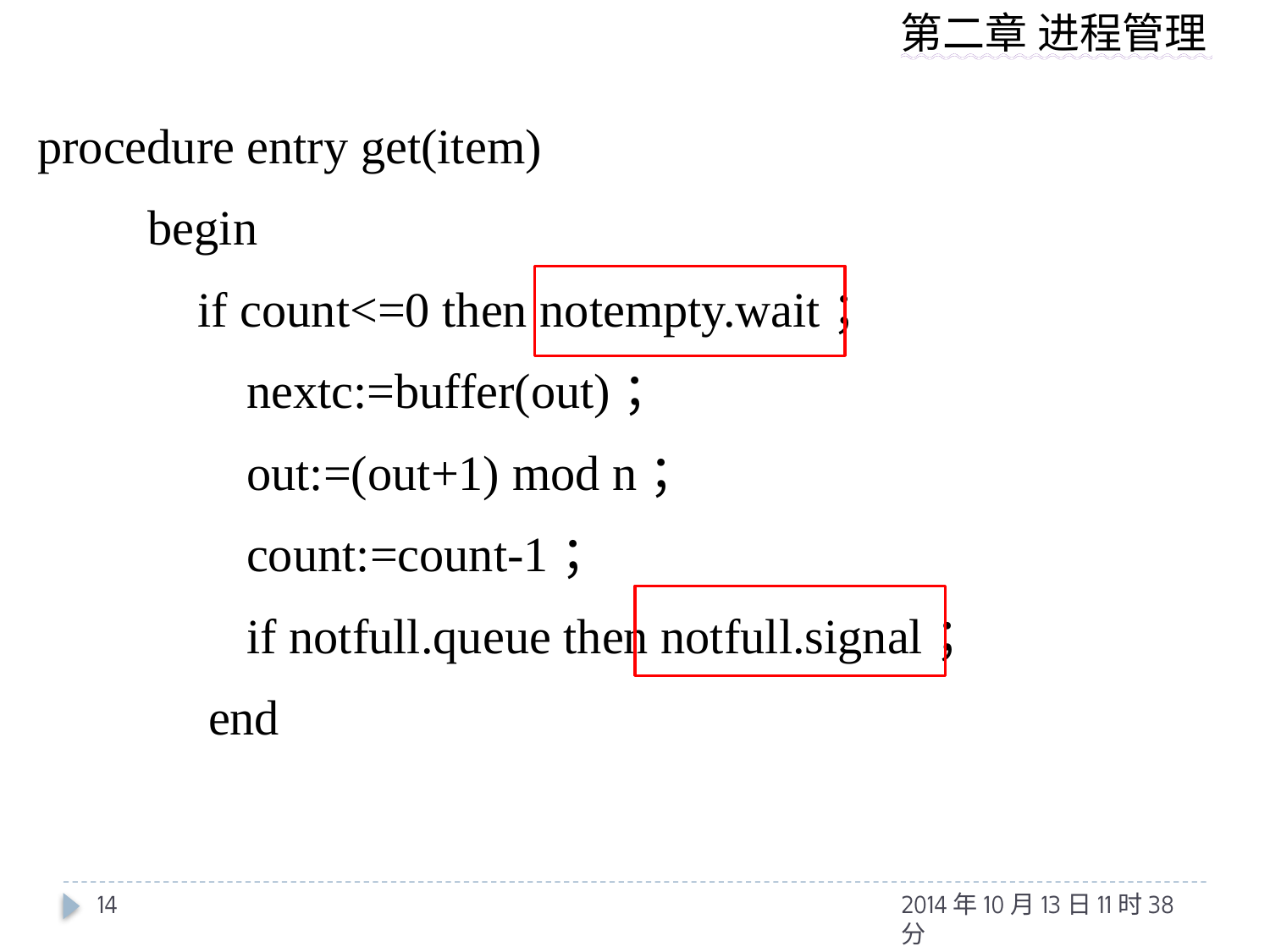

procedure entry get(item)
　　begin
　         if count<=0 then notempty.wait；
　　　　nextc:=buffer(out)；
　　　　out:=(out+1) mod n；
　　　　count:=count-1；
　　　　if notfull.queue then notfull.signal；
　　　 end

14
2014年10月13日11时38分